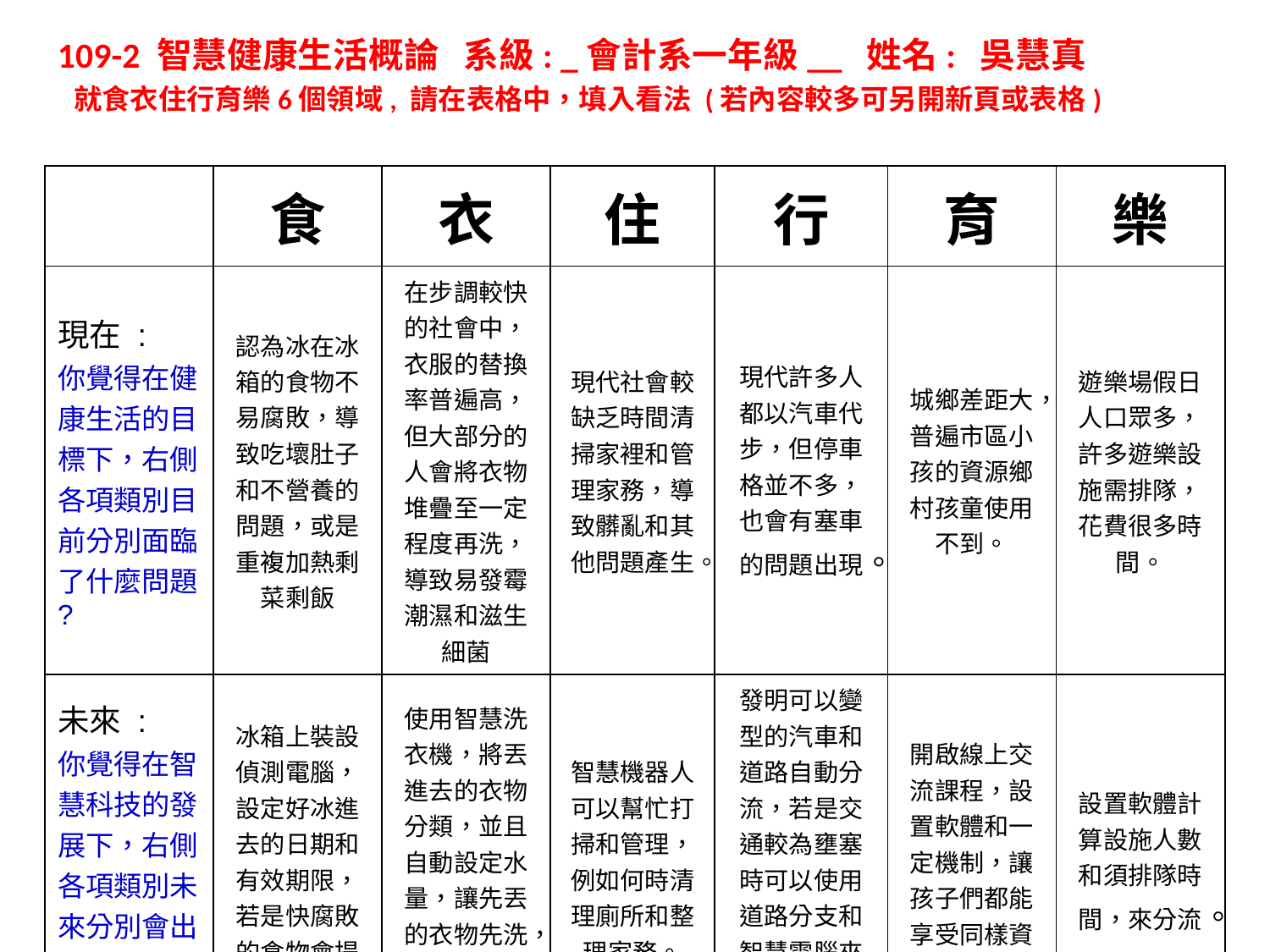

109-2 智慧健康生活概論   系級: _會計系一年級__  姓名:  吳慧真
 就食衣住行育樂6個領域, 請在表格中，填入看法 (若內容較多可另開新頁或表格)
|  | 食 | 衣 | 住 | 行 | 育 | 樂 |
| --- | --- | --- | --- | --- | --- | --- |
| 現在 : 你覺得在健康生活的目標下，右側各項類別目前分別面臨了什麼問題 ? | 認為冰在冰箱的食物不易腐敗，導致吃壞肚子和不營養的問題，或是重複加熱剩菜剩飯 | 在步調較快的社會中，衣服的替換率普遍高，但大部分的人會將衣物堆疊至一定程度再洗，導致易發霉潮濕和滋生細菌 | 現代社會較缺乏時間清掃家裡和管理家務，導致髒亂和其他問題產生。 | 現代許多人都以汽車代步，但停車格並不多，也會有塞車的問題出現。 | 城鄉差距大，普遍市區小孩的資源鄉村孩童使用不到。 | 遊樂場假日人口眾多，許多遊樂設施需排隊，花費很多時間。 |
| 未來 : 你覺得在智慧科技的發展下，右側各項類別未來分別會出現什麼生活情境 ? | 冰箱上裝設偵測電腦，設定好冰進去的日期和有效期限，若是快腐敗的食物會提醒丟棄。 | 使用智慧洗衣機，將丟進去的衣物分類，並且自動設定水量，讓先丟的衣物先洗，並烘乾再進行分類。 | 智慧機器人可以幫忙打掃和管理，例如何時清理廁所和整理家務。 | 發明可以變型的汽車和道路自動分流，若是交通較為壅塞時可以使用道路分支和智慧電腦來指揮交通解決問題。 | 開啟線上交流課程，設置軟體和一定機制，讓孩子們都能享受同樣資源。 | 設置軟體計算設施人數和須排隊時間，來分流。 |